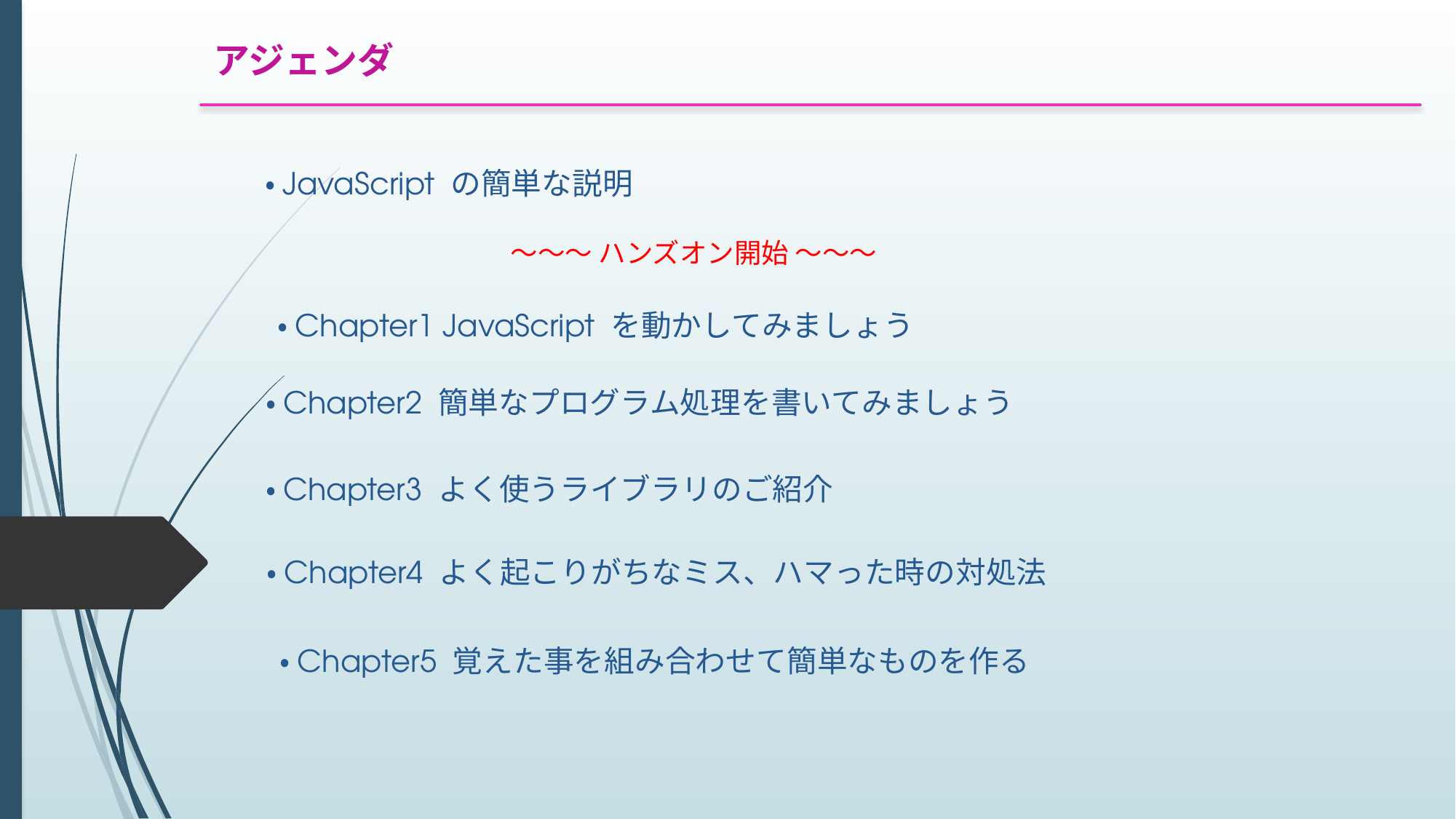

アジェンダ
・JavaScript の簡単な説明
～～～ ハンズオン開始 ～～～
・Chapter1 JavaScript を動かしてみましょう
・Chapter2 簡単なプログラム処理を書いてみましょう
・Chapter3 よく使うライブラリのご紹介
・Chapter4 よく起こりがちなミス、ハマった時の対処法
・Chapter5 覚えた事を組み合わせて簡単なものを作る